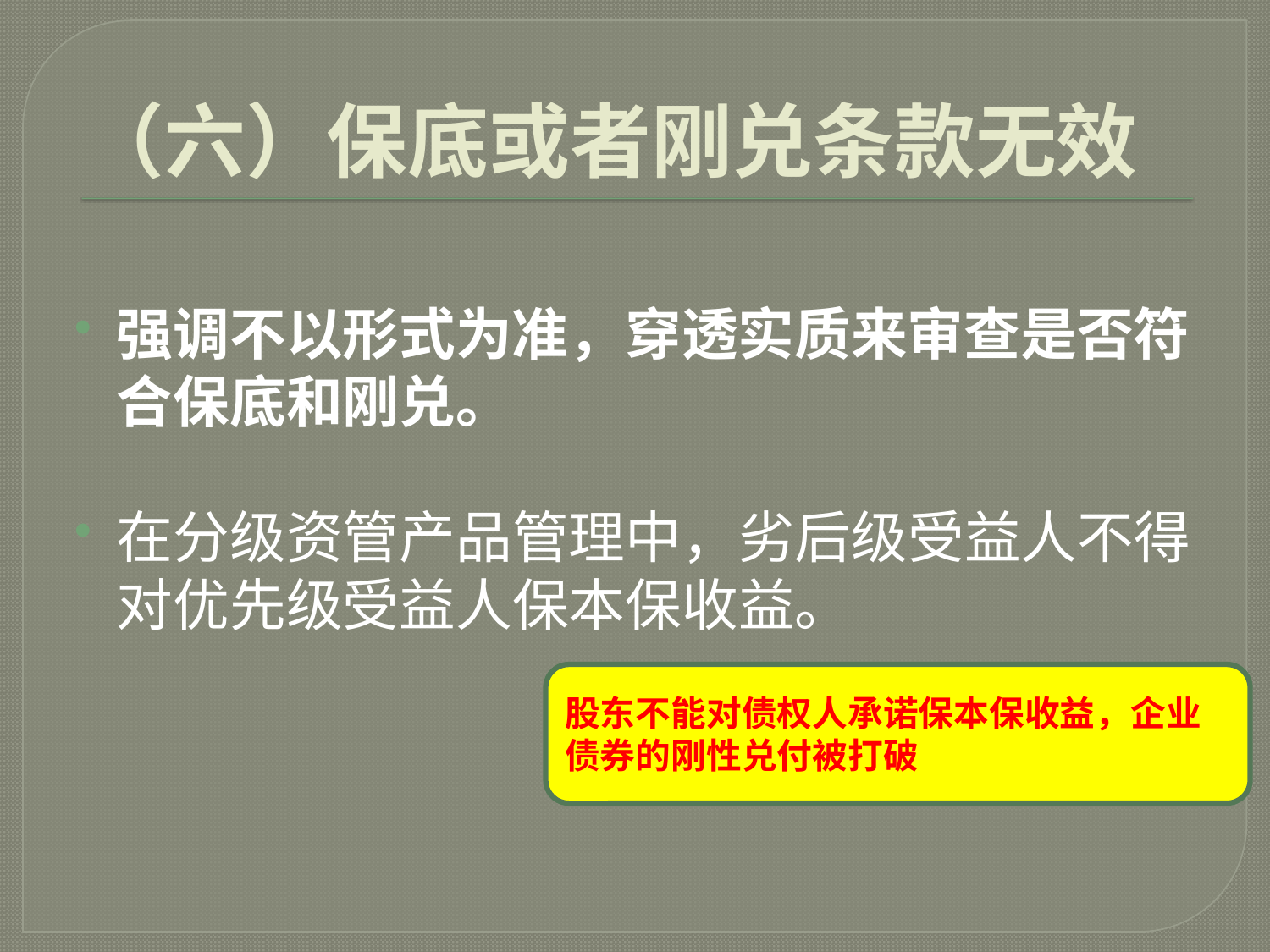

# （六）保底或者刚兑条款无效

强调不以形式为准，穿透实质来审查是否符合保底和刚兑。

在分级资管产品管理中，劣后级受益人不得对优先级受益人保本保收益。
股东不能对债权人承诺保本保收益，企业债券的刚性兑付被打破